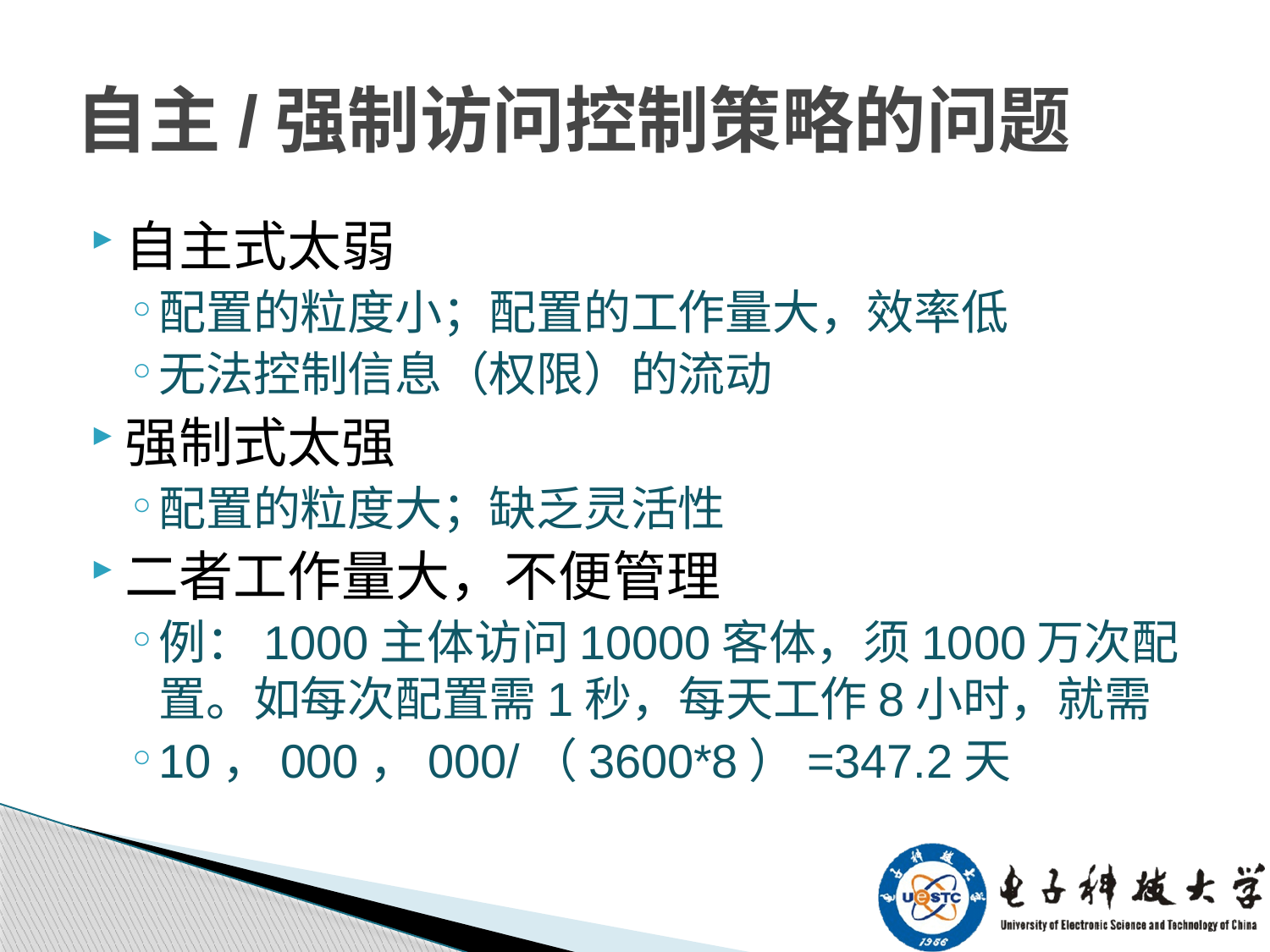

# 自主/强制访问控制策略的问题
自主式太弱
配置的粒度小；配置的工作量大，效率低
无法控制信息（权限）的流动
强制式太强
配置的粒度大；缺乏灵活性
二者工作量大，不便管理
例：1000主体访问10000客体，须1000万次配置。如每次配置需1秒，每天工作8小时，就需
10，000，000/（3600*8）=347.2天